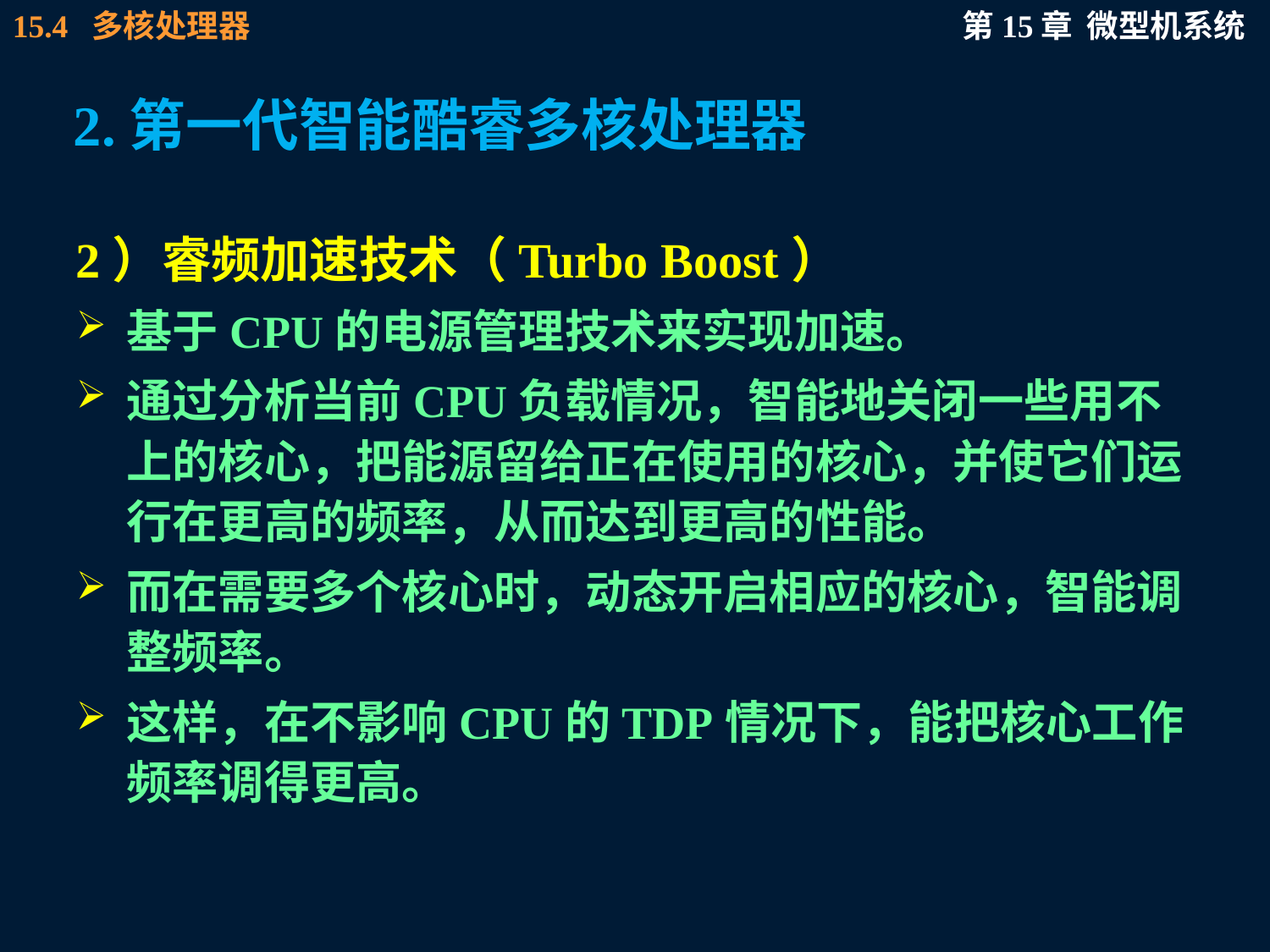

# 2.第一代智能酷睿多核处理器
2）睿频加速技术（Turbo Boost）
基于CPU的电源管理技术来实现加速。
通过分析当前CPU负载情况，智能地关闭一些用不上的核心，把能源留给正在使用的核心，并使它们运行在更高的频率，从而达到更高的性能。
而在需要多个核心时，动态开启相应的核心，智能调整频率。
这样，在不影响CPU的TDP情况下，能把核心工作频率调得更高。